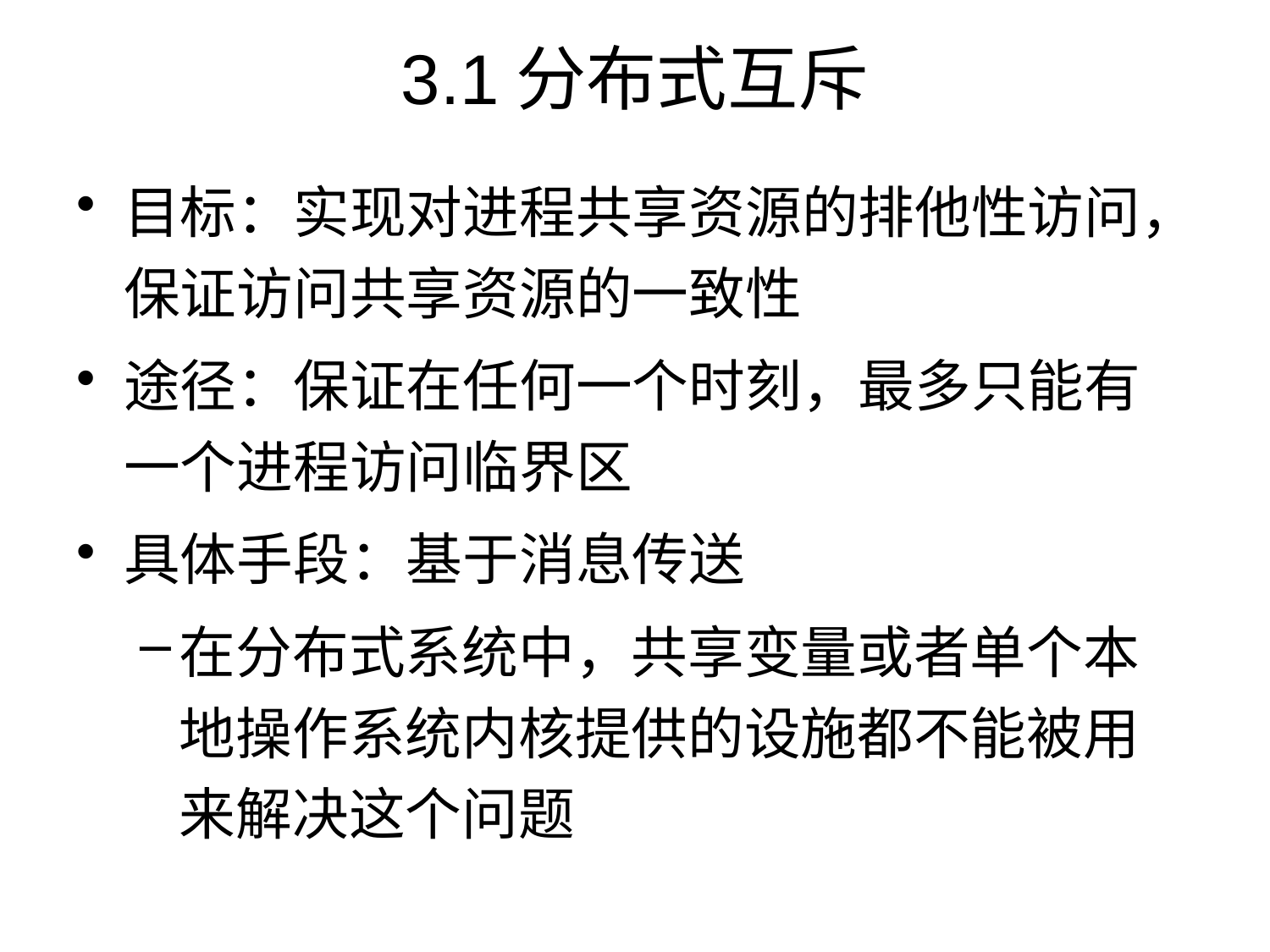

# 3.1分布式互斥
目标：实现对进程共享资源的排他性访问，保证访问共享资源的一致性
途径：保证在任何一个时刻，最多只能有一个进程访问临界区
具体手段：基于消息传送
在分布式系统中，共享变量或者单个本地操作系统内核提供的设施都不能被用来解决这个问题